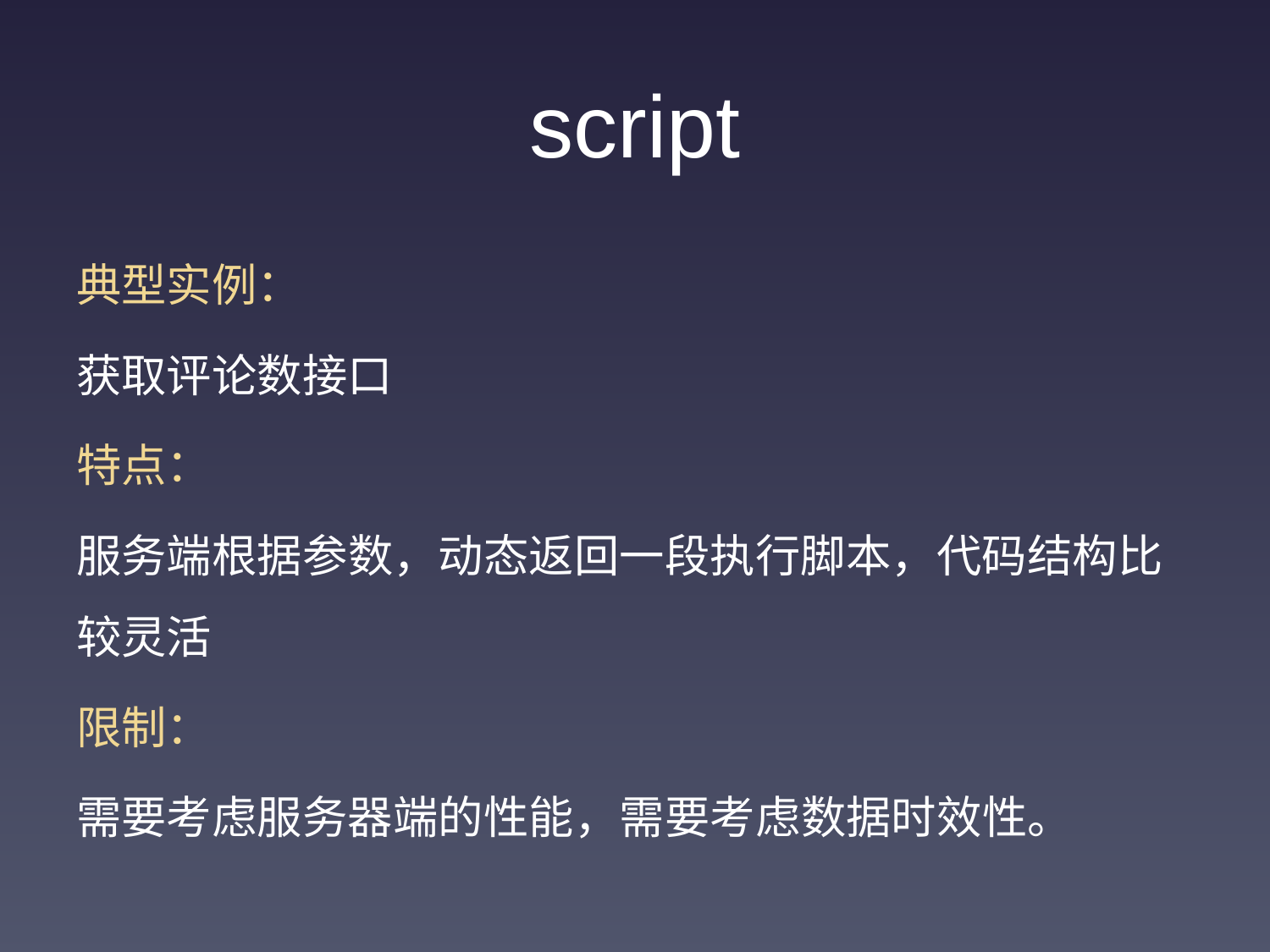

# script
典型实例：
获取评论数接口
特点：
服务端根据参数，动态返回一段执行脚本，代码结构比较灵活
限制：
需要考虑服务器端的性能，需要考虑数据时效性。